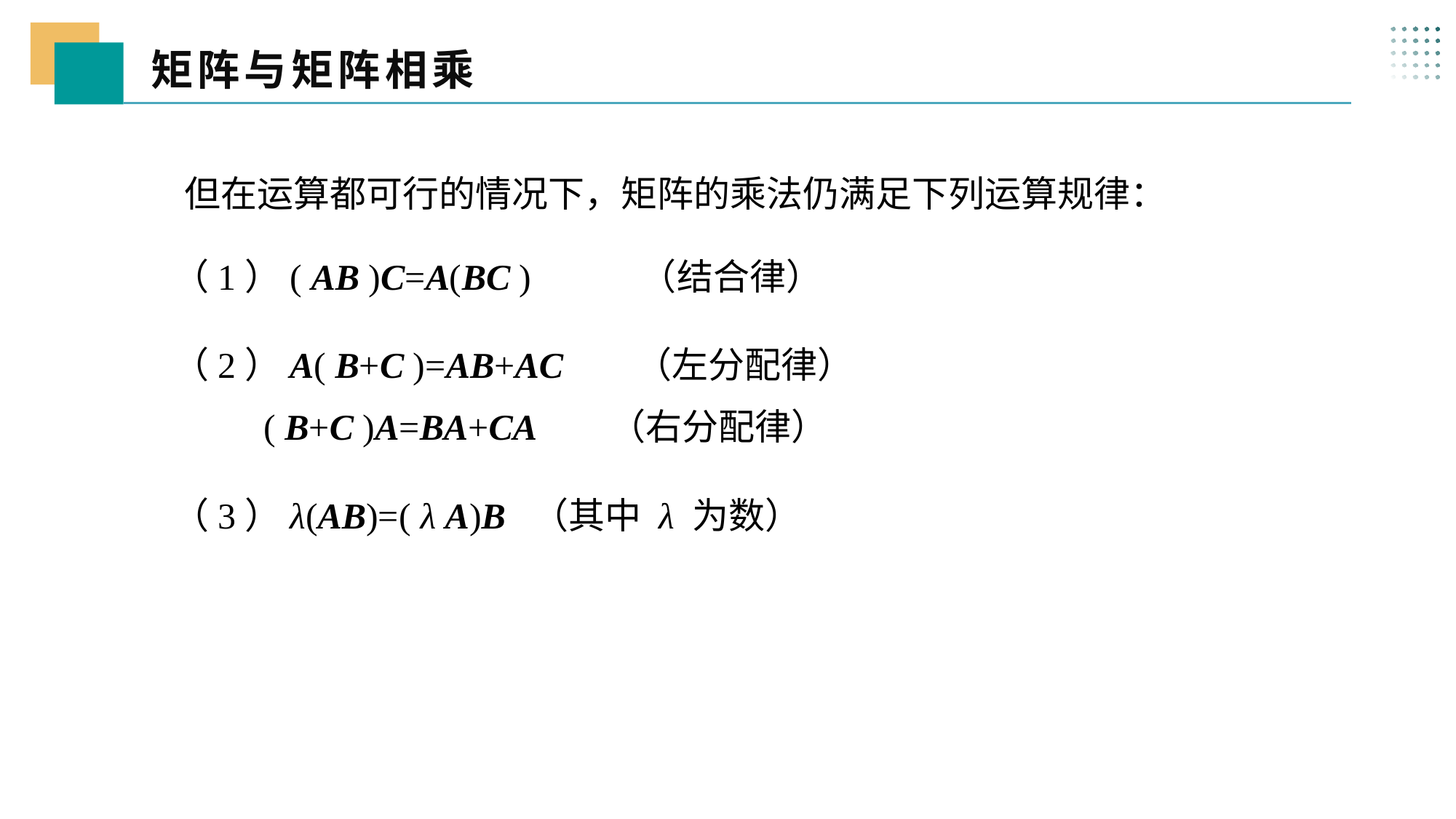

矩阵与矩阵相乘
 三、
        但在运算都可行的情况下，矩阵的乘法仍满足下列运算规律：
（1）( AB )C=A(BC )           （结合律）
（2）A( B+C )=AB+AC       （左分配律）
          ( B+C )A=BA+CA       （右分配律）
（3）λ(AB)=( λ A)B  （其中 λ 为数）